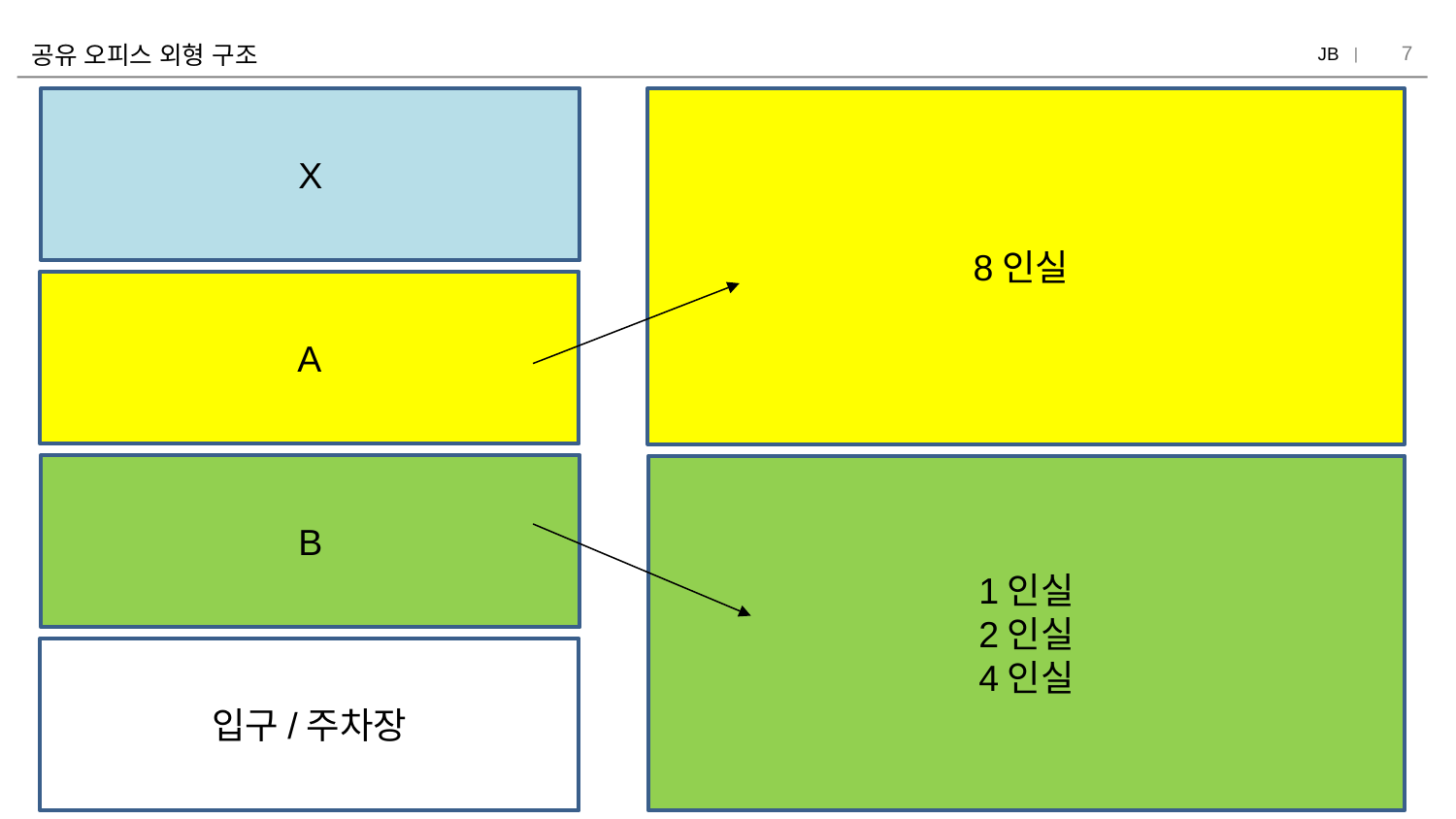

7
JB
# 공유 오피스 외형 구조
X
8인실

A
B
1인실
2인실
4인실
입구/주차장